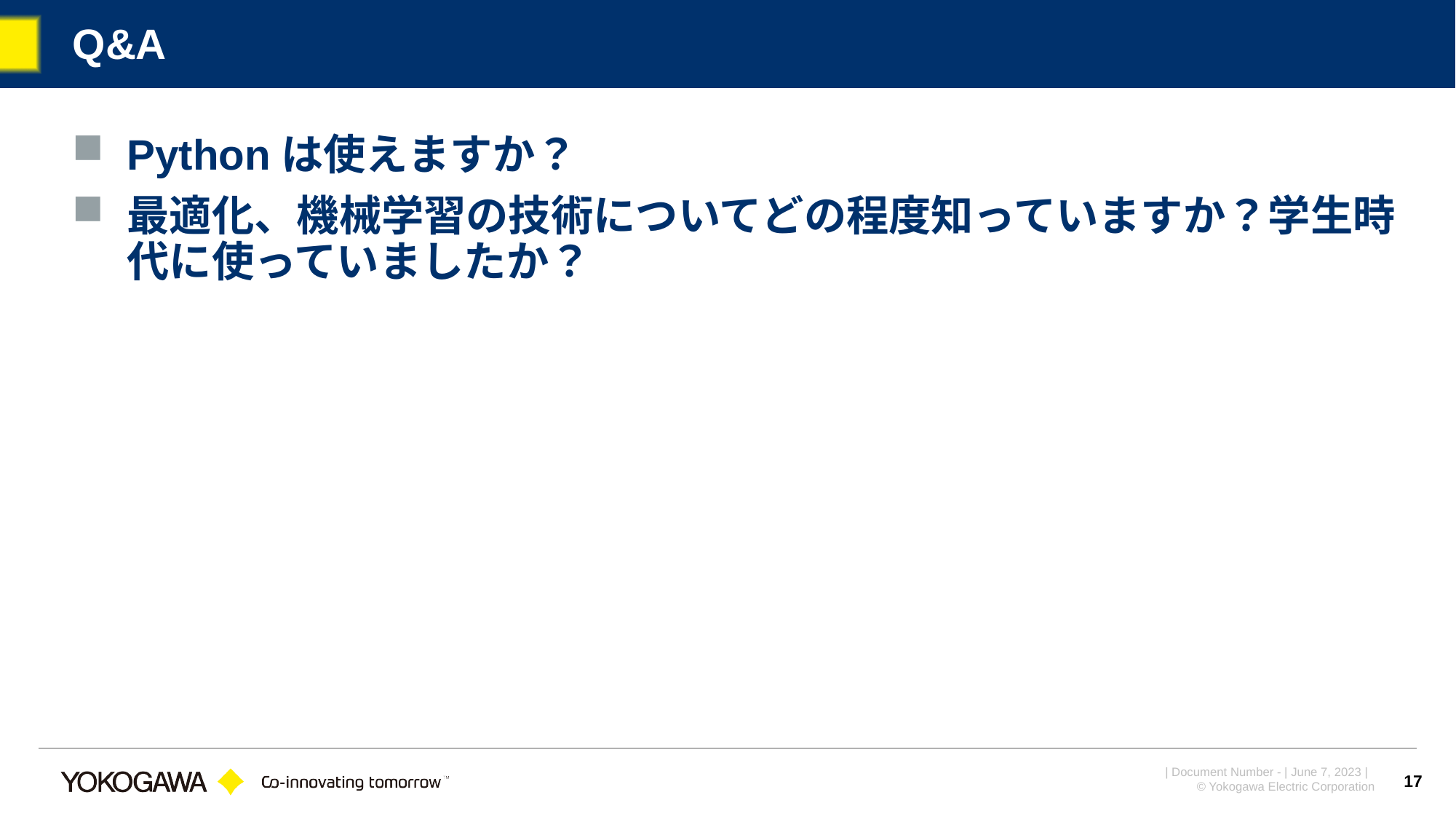

# Q&A
Pythonは使えますか？
最適化、機械学習の技術についてどの程度知っていますか？学生時代に使っていましたか？
17